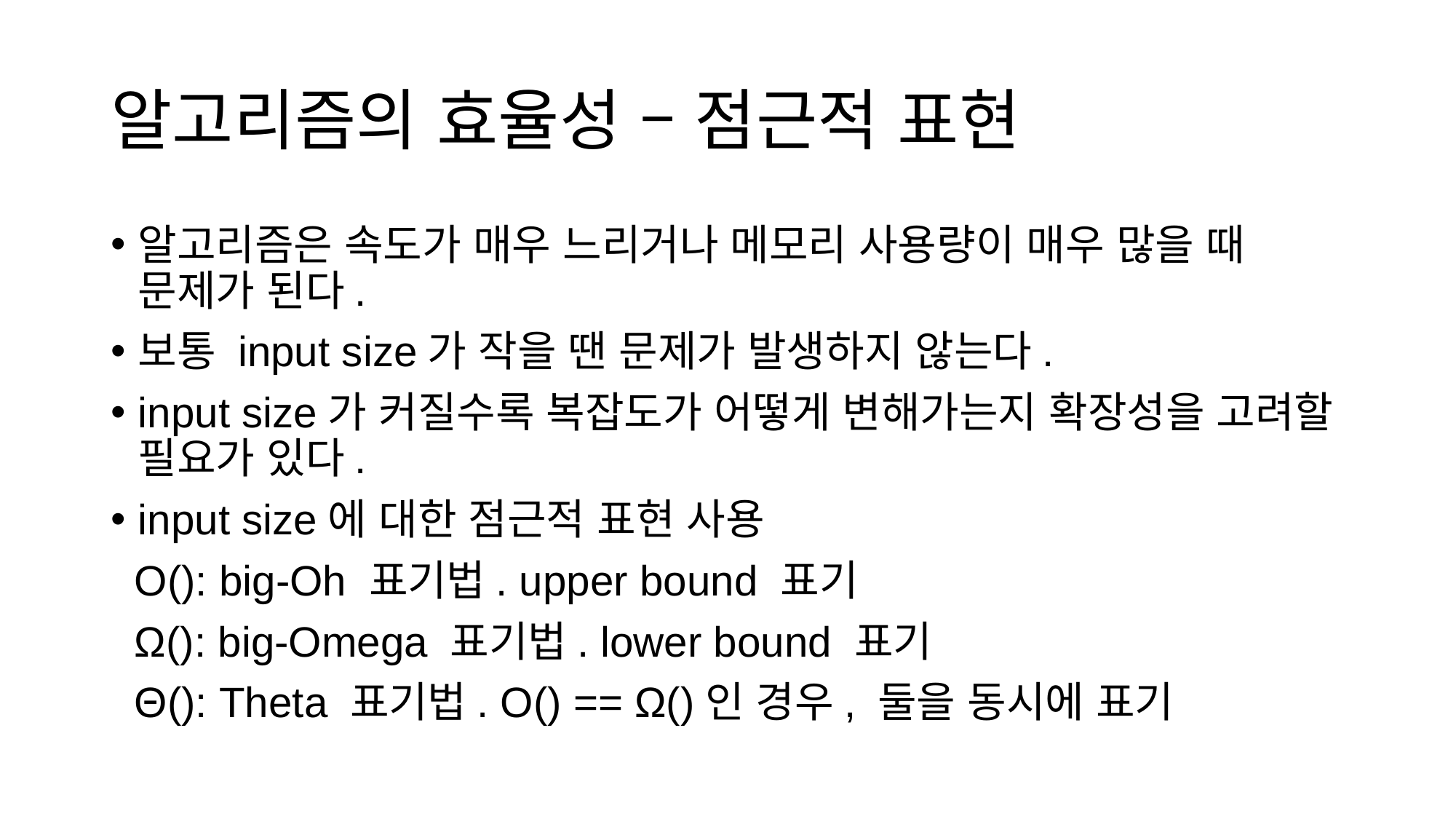

알고리즘의 효율성 – 점근적 표현
알고리즘은 속도가 매우 느리거나 메모리 사용량이 매우 많을 때 문제가 된다.
보통 input size가 작을 땐 문제가 발생하지 않는다.
input size가 커질수록 복잡도가 어떻게 변해가는지 확장성을 고려할 필요가 있다.
input size에 대한 점근적 표현 사용
  O(): big-Oh 표기법. upper bound 표기
  Ω(): big-Omega 표기법. lower bound 표기
  Θ(): Theta 표기법. O() == Ω()인 경우, 둘을 동시에 표기